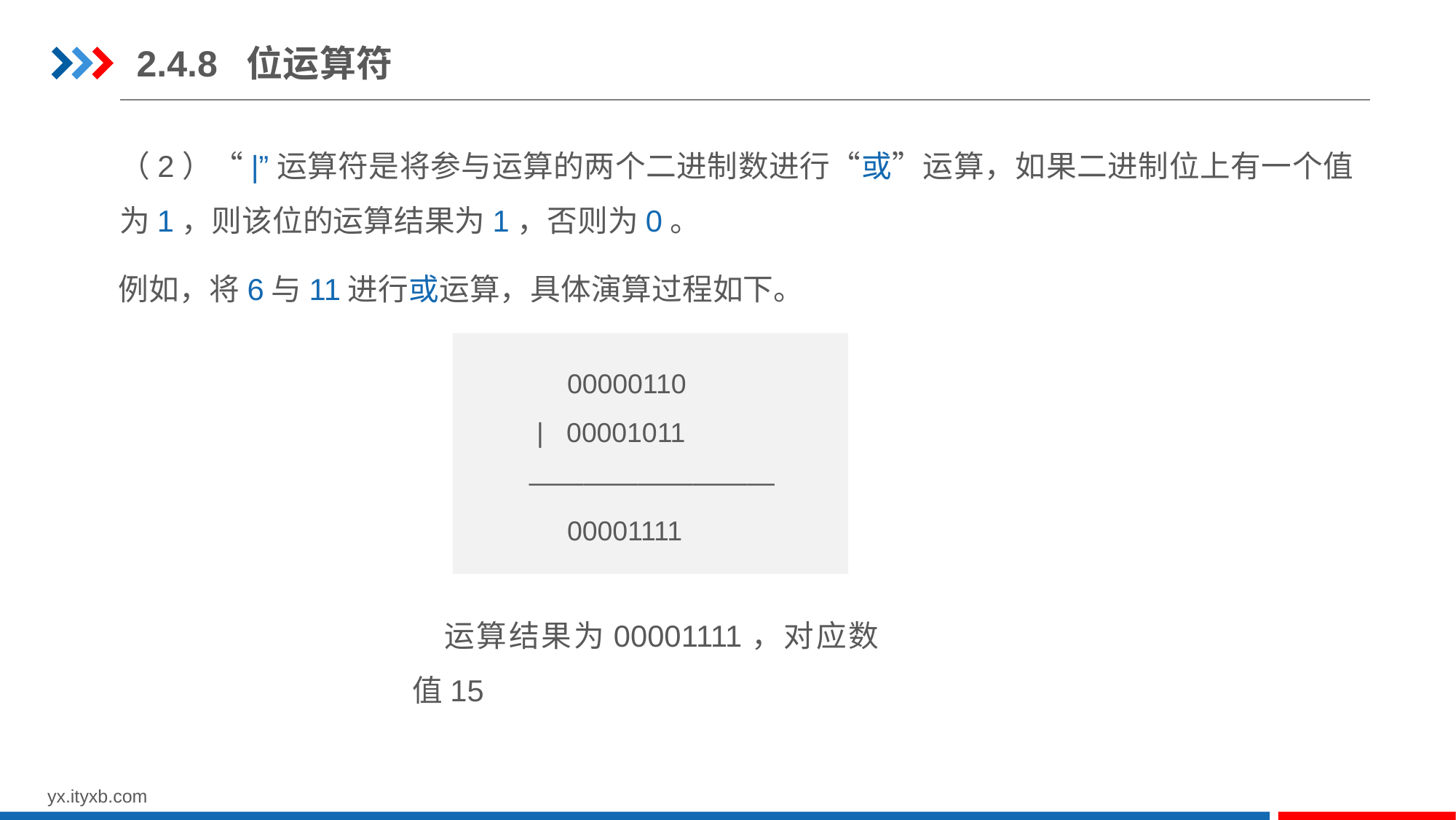

2.4.8  位运算符
（2）“|”运算符是将参与运算的两个二进制数进行“或”运算，如果二进制位上有一个值为1，则该位的运算结果为1，否则为0。
例如，将6与11进行或运算，具体演算过程如下。

     00000110
 |   00001011
—————————
     00001111
运算结果为00001111，对应数值15